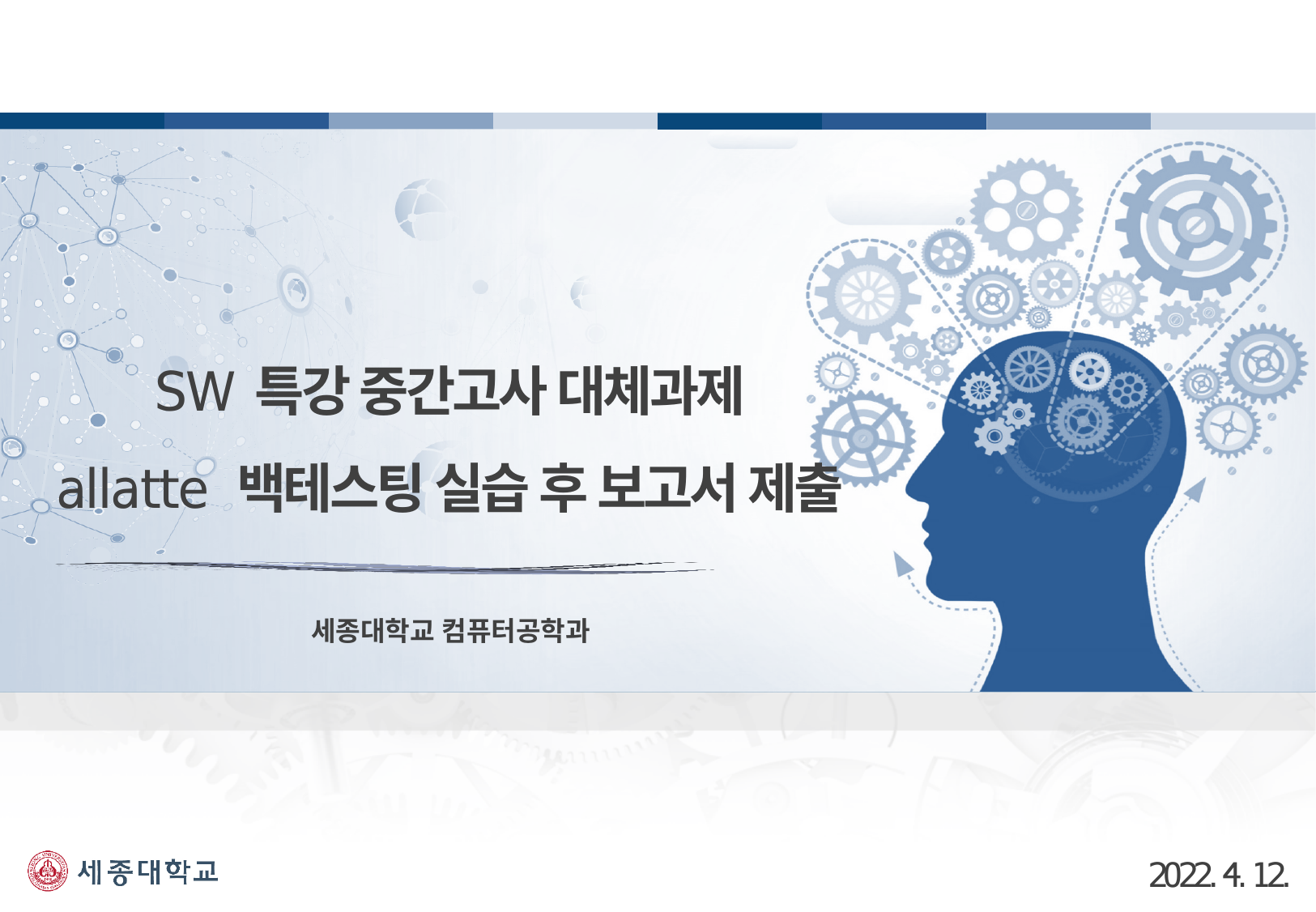

SW특강 중간고사 대체과제
allatte 백테스팅 실습 후 보고서 제출
세종대학교 컴퓨터공학과
2022. 4. 12.